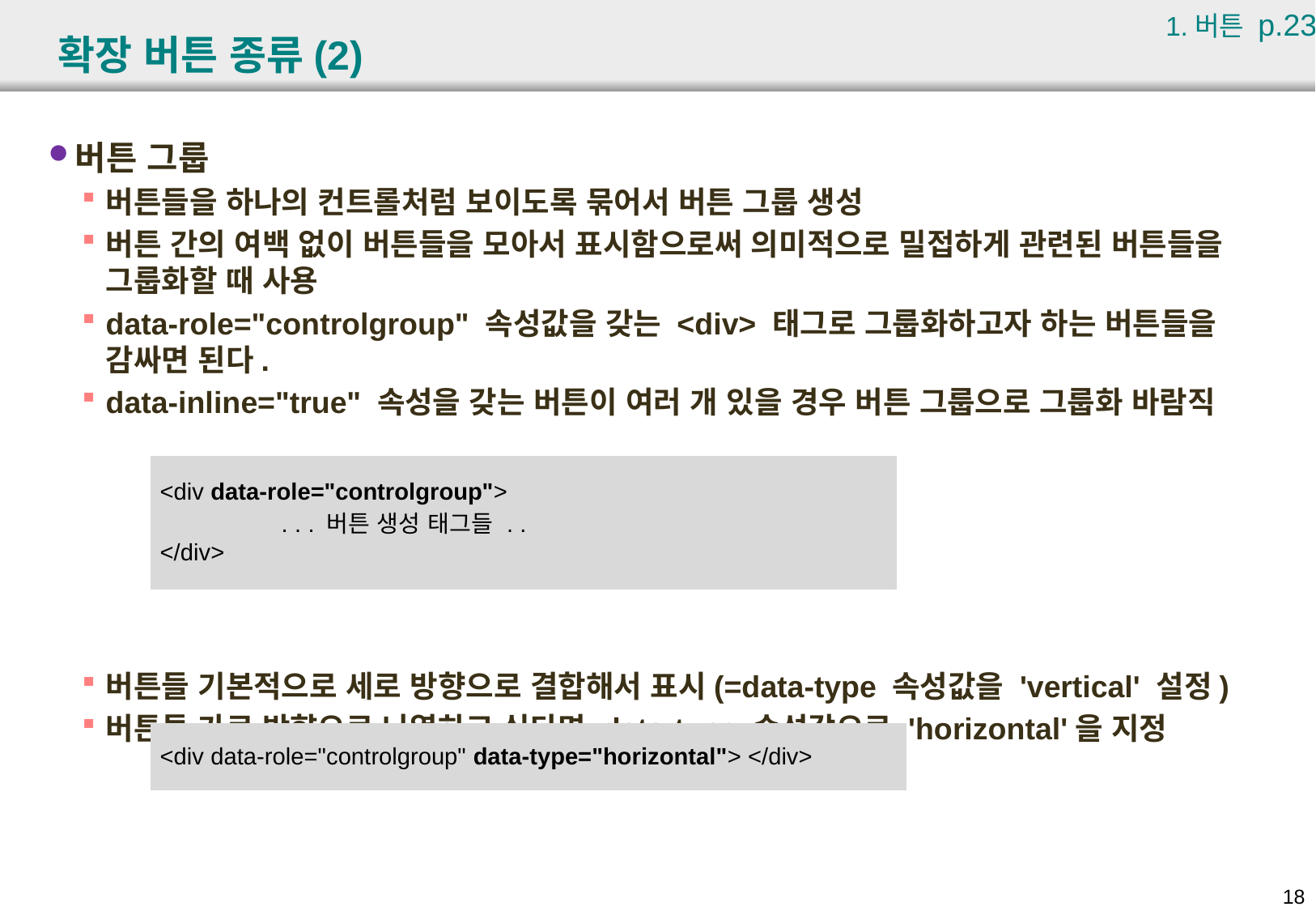

1.버튼 p.238
# 확장 버튼 종류(2)
버튼 그룹
버튼들을 하나의 컨트롤처럼 보이도록 묶어서 버튼 그룹 생성
버튼 간의 여백 없이 버튼들을 모아서 표시함으로써 의미적으로 밀접하게 관련된 버튼들을 그룹화할 때 사용
data-role="controlgroup" 속성값을 갖는 <div> 태그로 그룹화하고자 하는 버튼들을 감싸면 된다.
data-inline="true" 속성을 갖는 버튼이 여러 개 있을 경우 버튼 그룹으로 그룹화 바람직

버튼들 기본적으로 세로 방향으로 결합해서 표시(=data-type 속성값을 'vertical' 설정)
버튼들 가로 방향으로 나열하고 싶다면 data-type 속성값으로 'horizontal'을 지정

| <div data-role="controlgroup"> . . . 버튼 생성 태그들 . . </div> |
| --- |
| <div data-role="controlgroup" data-type="horizontal"> </div> |
| --- |